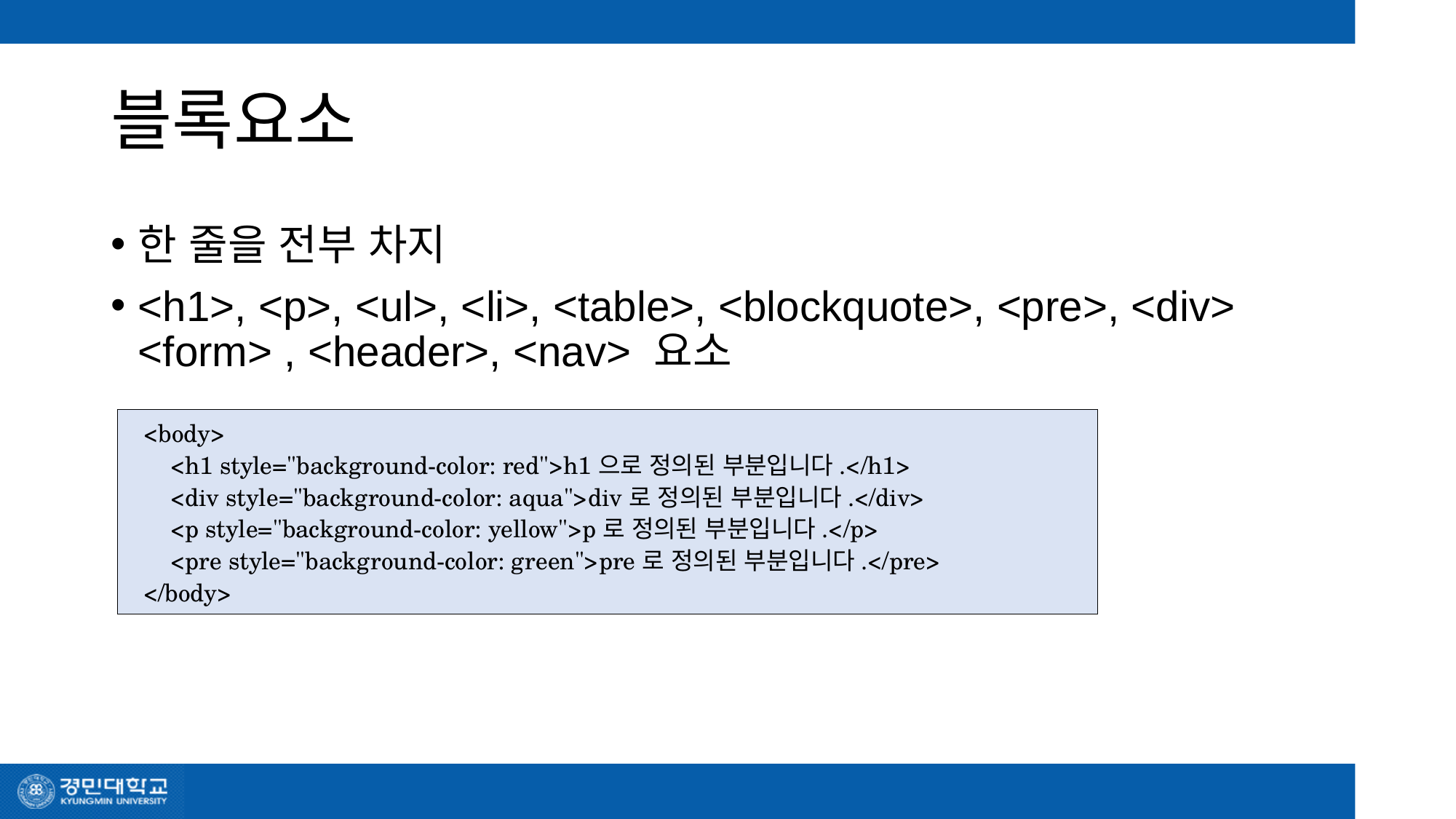

# 블록요소
한 줄을 전부 차지
<h1>, <p>, <ul>, <li>, <table>, <blockquote>, <pre>, <div> <form> , <header>, <nav> 요소

<body>
    <h1 style="background-color: red">h1으로 정의된 부분입니다.</h1>
    <div style="background-color: aqua">div로 정의된 부분입니다.</div>
    <p style="background-color: yellow">p로 정의된 부분입니다.</p>
    <pre style="background-color: green">pre로 정의된 부분입니다.</pre>
</body>